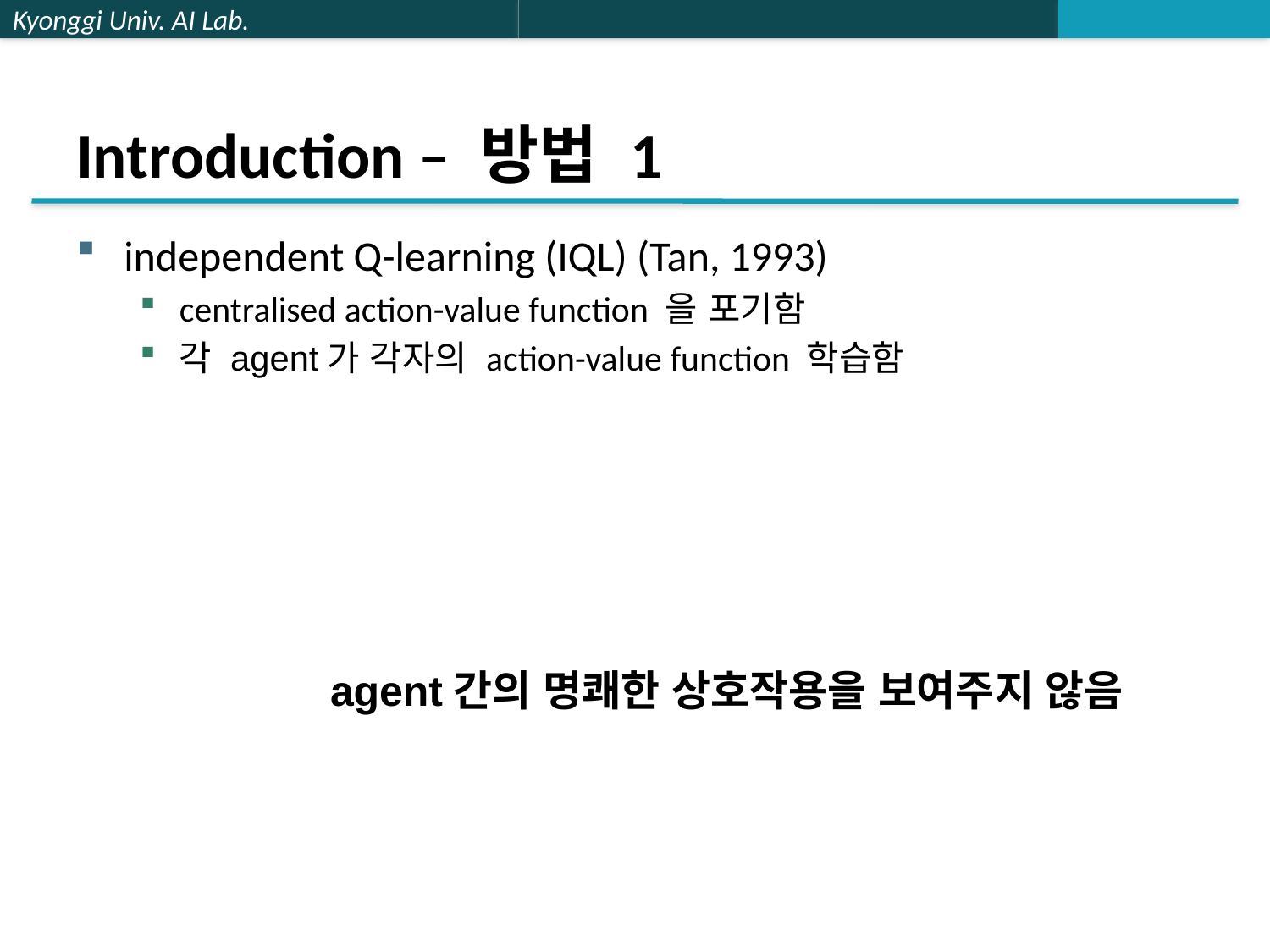

# Introduction – 방법 1
independent Q-learning (IQL) (Tan, 1993)
centralised action-value function 을 포기함
각 agent가 각자의 action-value function 학습함

		agent간의 명쾌한 상호작용을 보여주지 않음